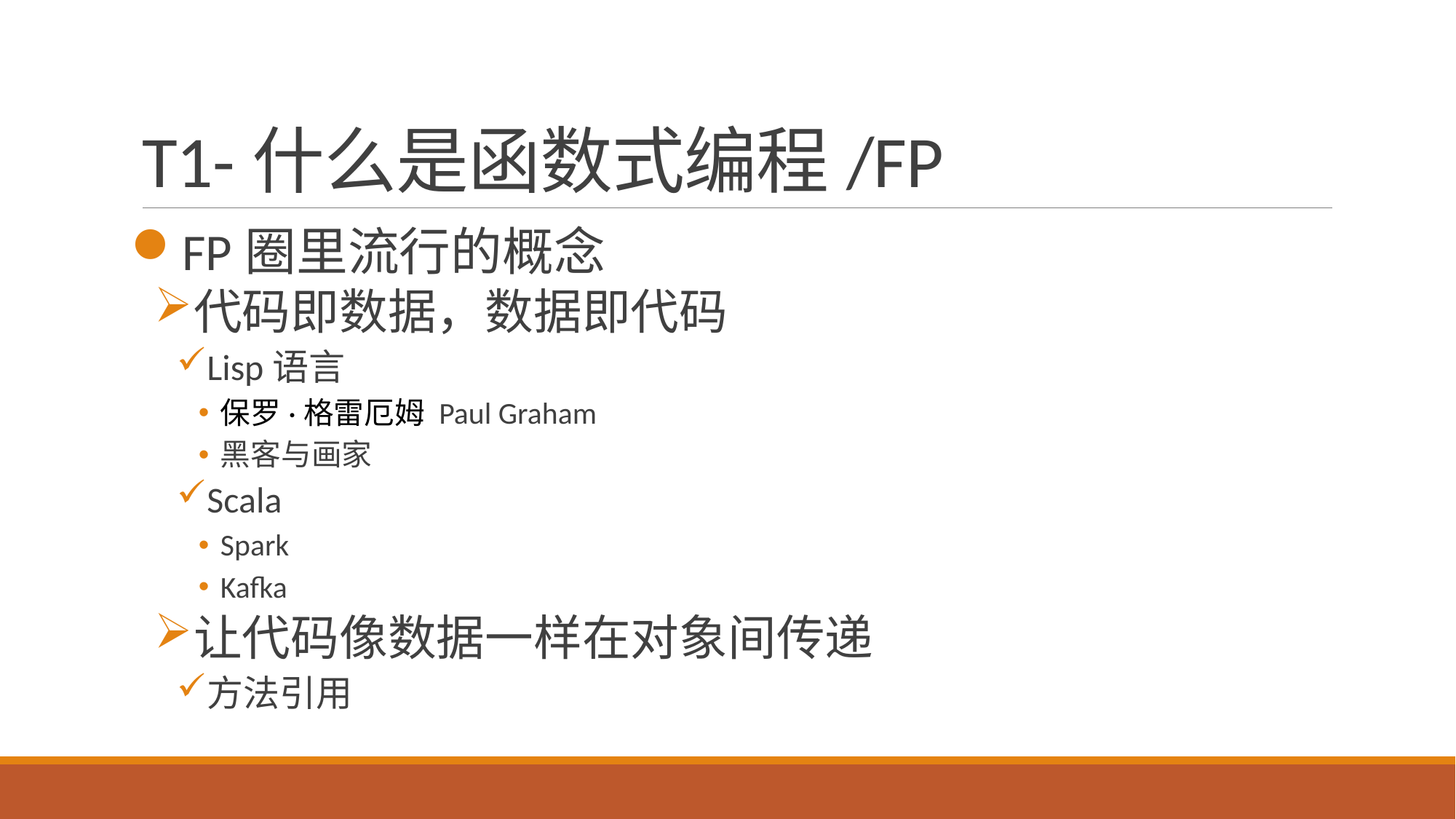

# T1-什么是函数式编程/FP
FP圈里流行的概念
代码即数据，数据即代码
Lisp语言
保罗·格雷厄姆 Paul Graham
黑客与画家
Scala
Spark
Kafka
让代码像数据一样在对象间传递
方法引用